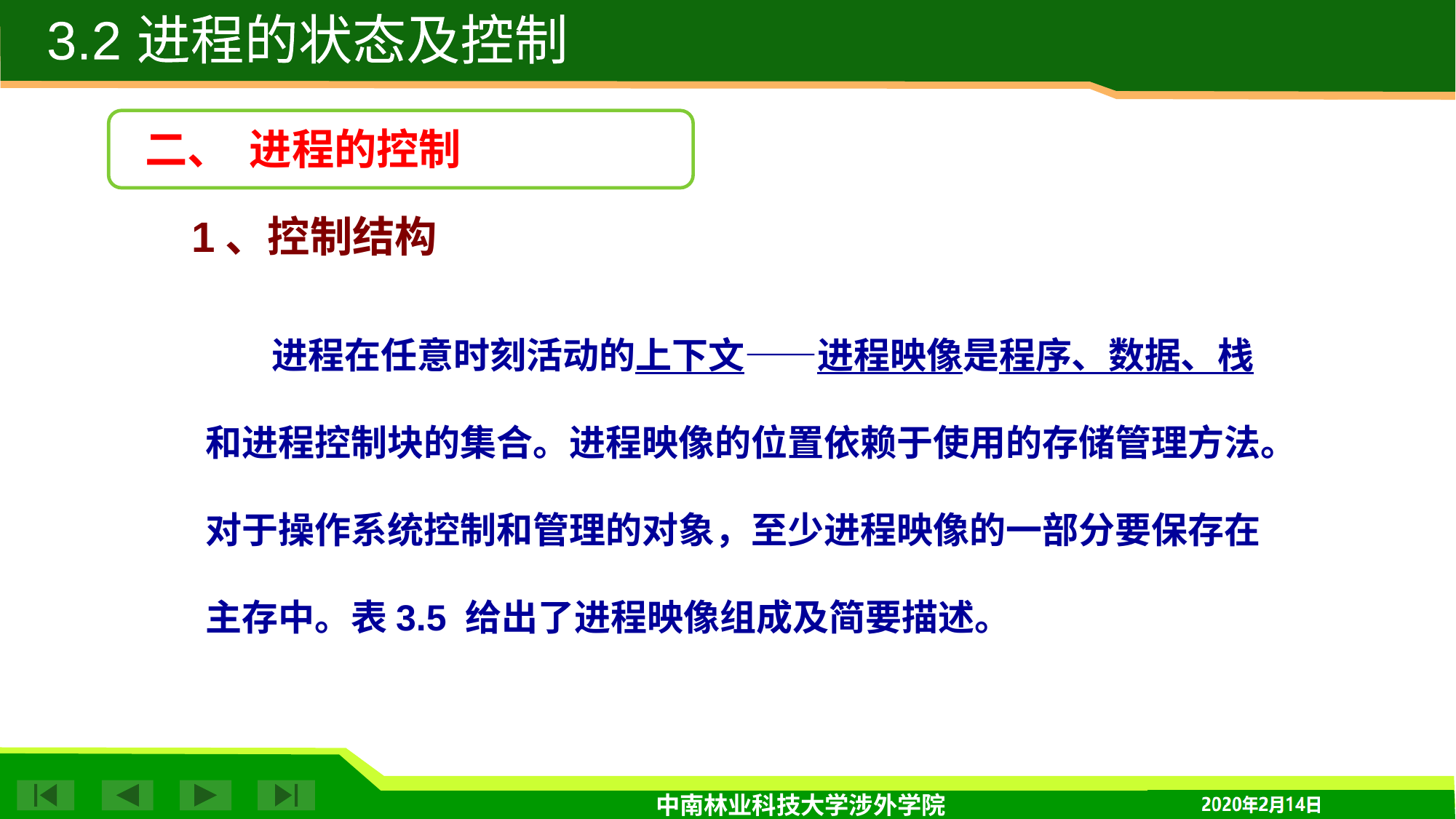

3.2 进程的状态及控制

二、  进程的控制
 1、控制结构
       进程在任意时刻活动的上下文——进程映像是程序、数据、栈和进程控制块的集合。进程映像的位置依赖于使用的存储管理方法。对于操作系统控制和管理的对象，至少进程映像的一部分要保存在主存中。表3.5 给出了进程映像组成及简要描述。